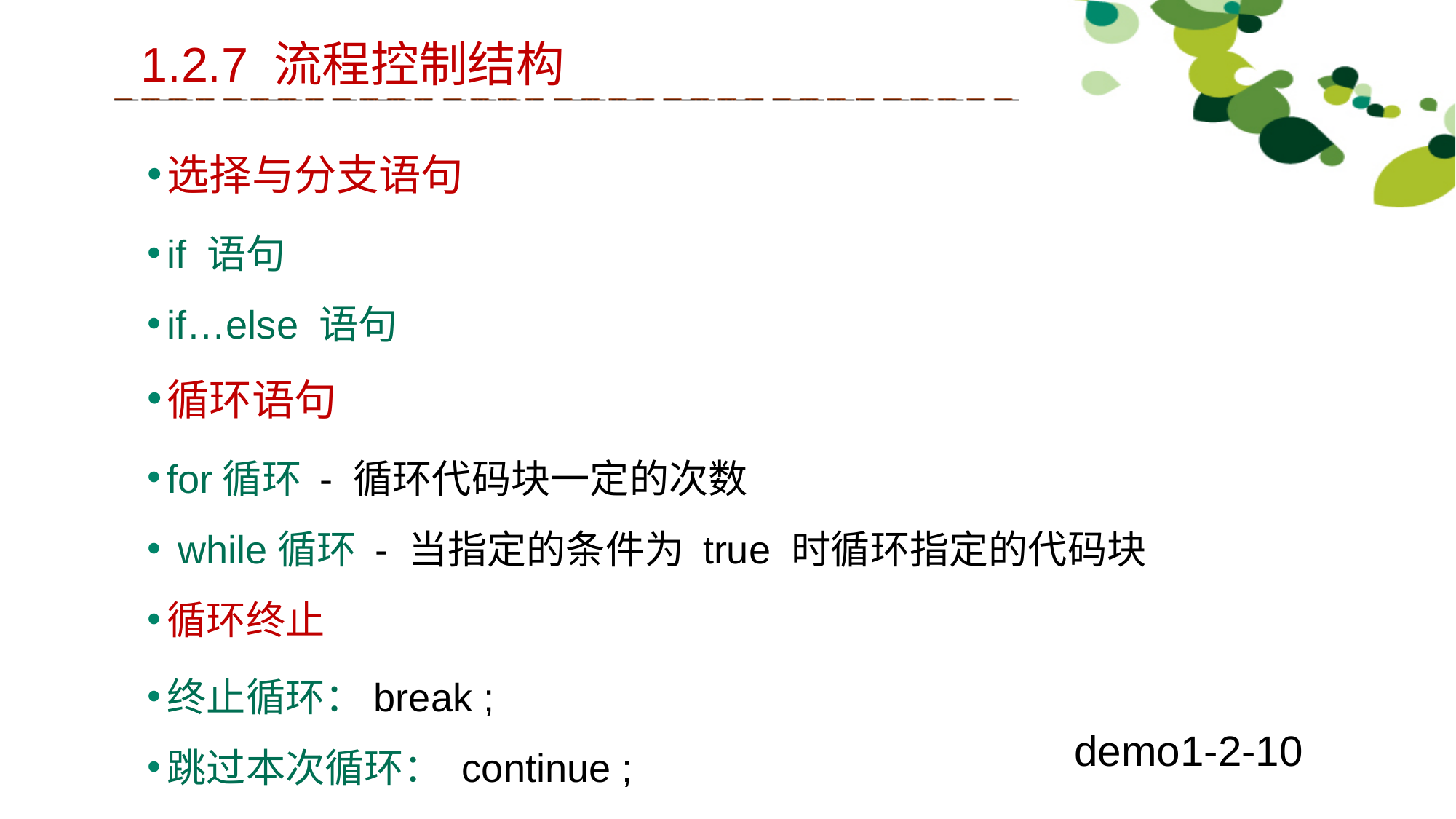

1.2.7 流程控制结构
选择与分支语句
if 语句
if…else 语句
循环语句
for循环 - 循环代码块一定的次数
 while循环 - 当指定的条件为 true 时循环指定的代码块
循环终止
终止循环：break ;
跳过本次循环： continue ;

demo1-2-10